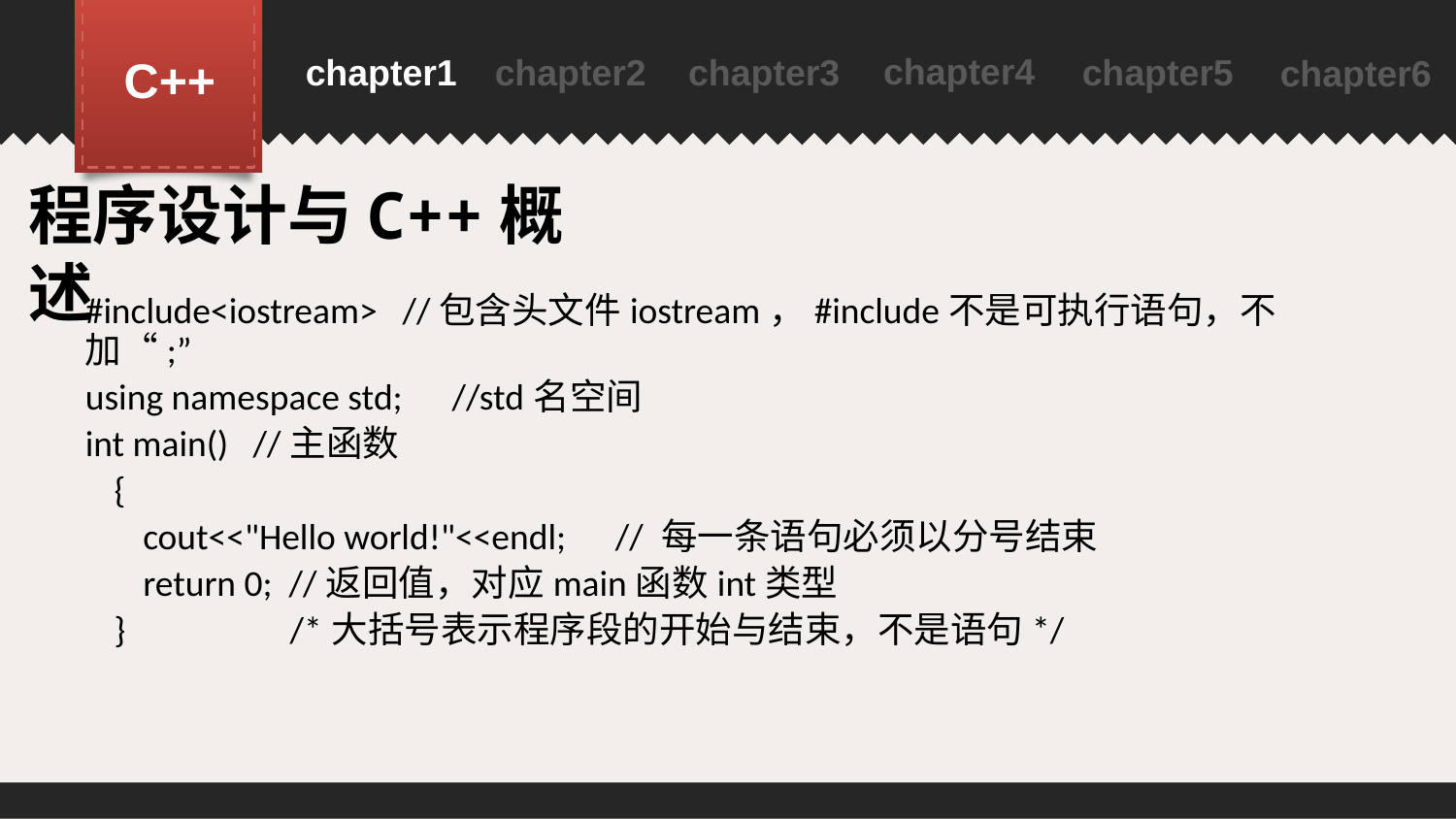

chapter4
C++
chapter1
chapter2
chapter3
chapter5
chapter6
PPT模板下载：www.1ppt.com/moban/     行业PPT模板：www.1ppt.com/hangye/
节日PPT模板：www.1ppt.com/jieri/           PPT素材下载：www.1ppt.com/sucai/
PPT背景图片：www.1ppt.com/beijing/      PPT图表下载：www.1ppt.com/tubiao/
优秀PPT下载：www.1ppt.com/xiazai/        PPT教程： www.1ppt.com/powerpoint/
Word教程： www.1ppt.com/word/              Excel教程：www.1ppt.com/excel/
资料下载：www.1ppt.com/ziliao/                PPT课件下载：www.1ppt.com/kejian/
范文下载：www.1ppt.com/fanwen/             试卷下载：www.1ppt.com/shiti/
教案下载：www.1ppt.com/jiaoan/

程序设计与C++概述
#include<iostream>   //包含头文件iostream，#include不是可执行语句，不加“;”
using namespace std;      //std名空间
int main()   //主函数
{
cout<<"Hello world!"<<endl;      // 每一条语句必须以分号结束
return 0;  //返回值，对应main函数int类型
}                    /*大括号表示程序段的开始与结束，不是语句*/